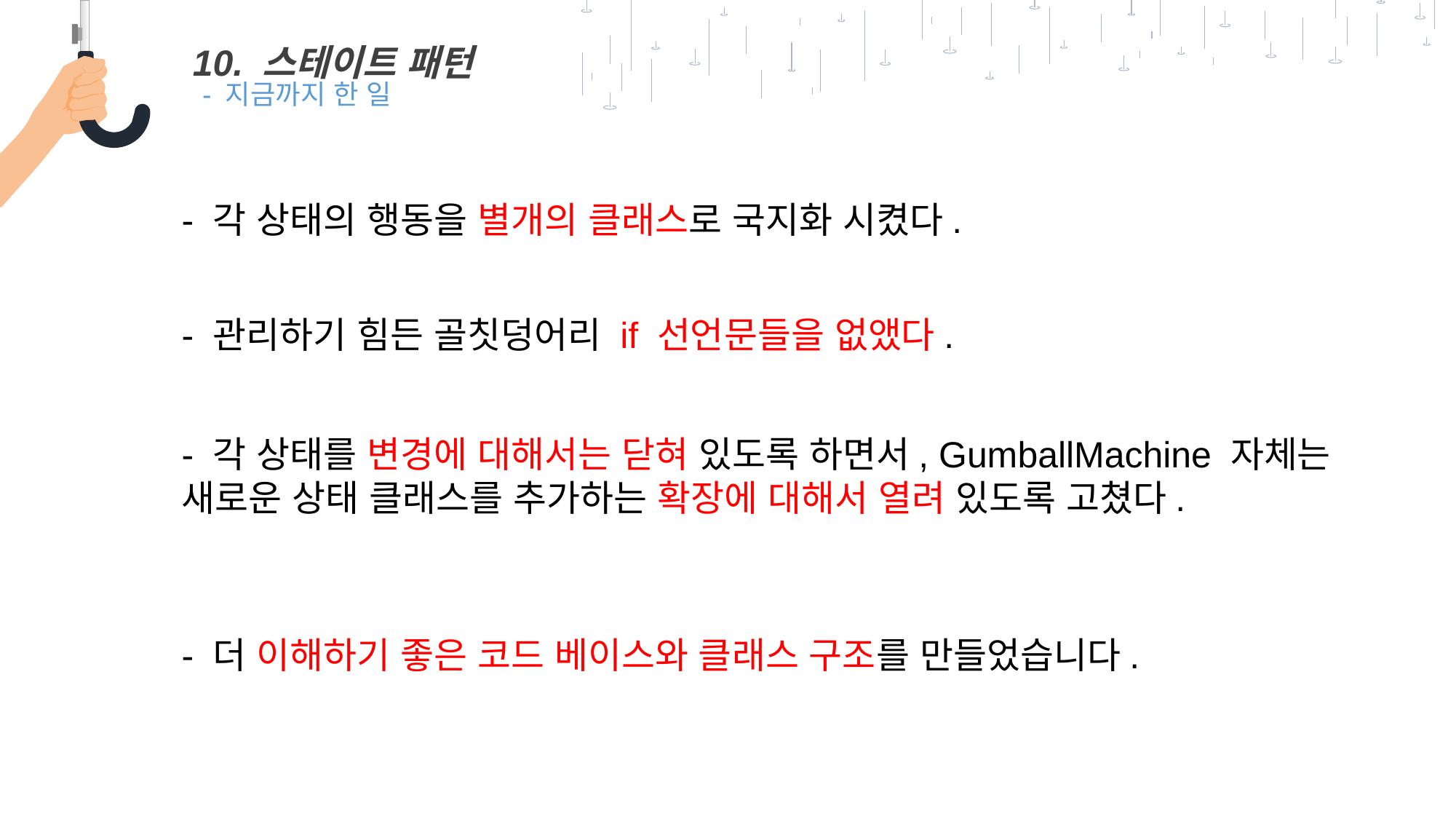

10. 스테이트 패턴
- 지금까지 한 일
- 각 상태의 행동을 별개의 클래스로 국지화 시켰다.
- 관리하기 힘든 골칫덩어리 if 선언문들을 없앴다.
- 각 상태를 변경에 대해서는 닫혀 있도록 하면서, GumballMachine 자체는 새로운 상태 클래스를 추가하는 확장에 대해서 열려 있도록 고쳤다.
- 더 이해하기 좋은 코드 베이스와 클래스 구조를 만들었습니다.